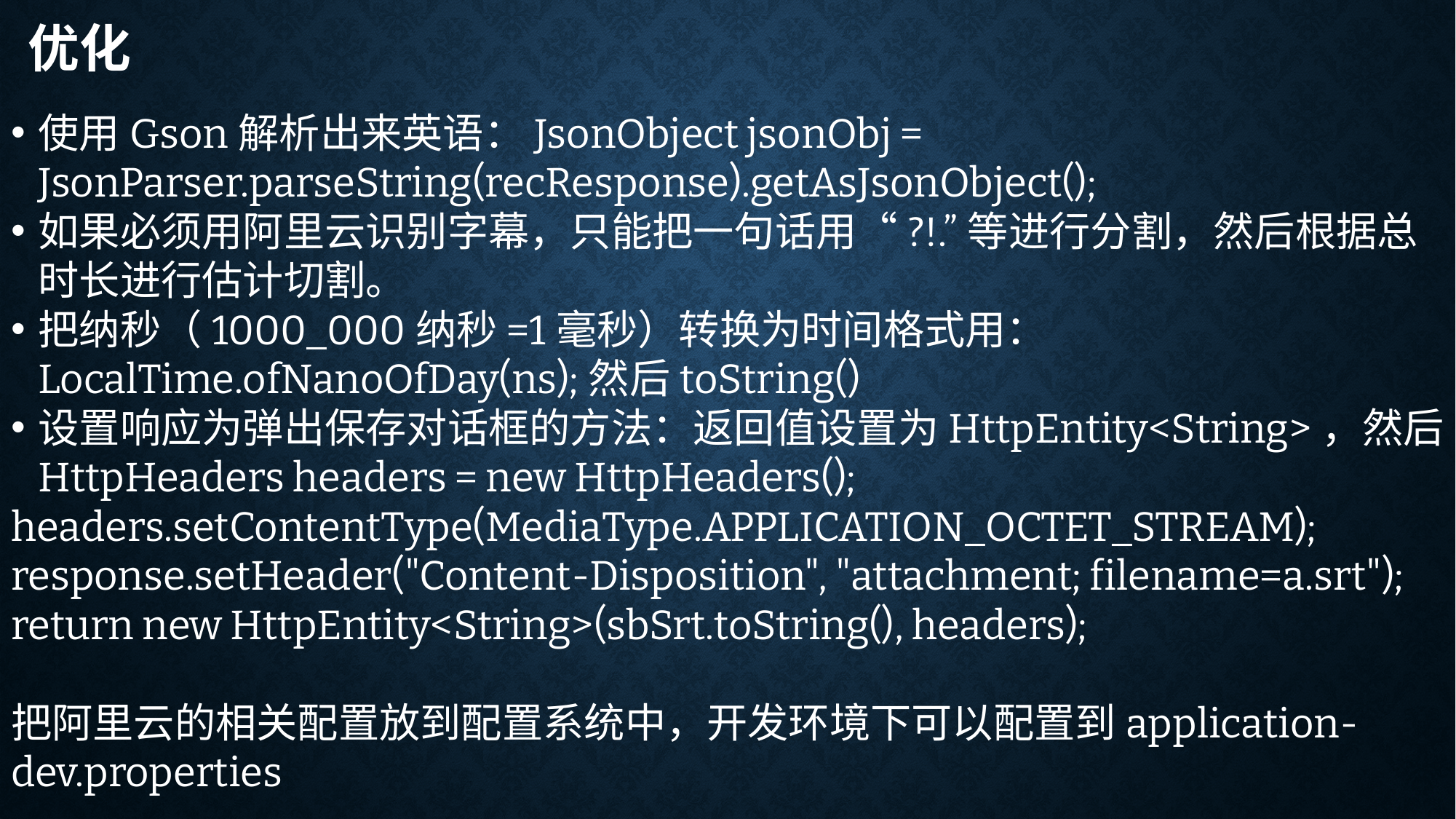

# 优化
使用Gson解析出来英语：JsonObject jsonObj = JsonParser.parseString(recResponse).getAsJsonObject();
如果必须用阿里云识别字幕，只能把一句话用“?!.”等进行分割，然后根据总时长进行估计切割。
把纳秒（1000_000纳秒=1毫秒）转换为时间格式用： LocalTime.ofNanoOfDay(ns);然后toString()
设置响应为弹出保存对话框的方法：返回值设置为HttpEntity<String>，然后HttpHeaders headers = new HttpHeaders();
headers.setContentType(MediaType.APPLICATION_OCTET_STREAM);
response.setHeader("Content-Disposition", "attachment; filename=a.srt");
return new HttpEntity<String>(sbSrt.toString(), headers);

把阿里云的相关配置放到配置系统中，开发环境下可以配置到application-dev.properties